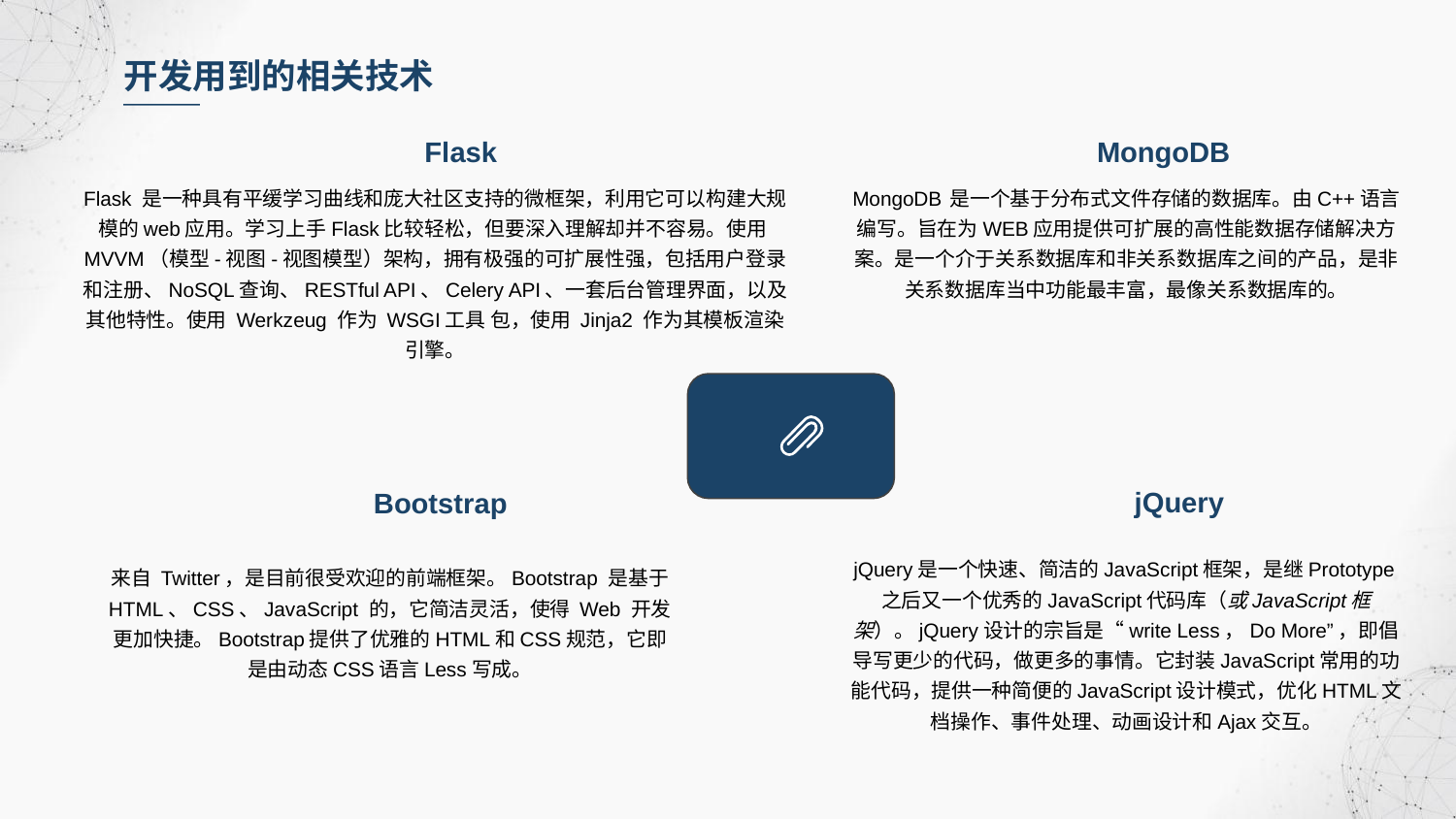

开发用到的相关技术

Flask
MongoDB
Flask 是一种具有平缓学习曲线和庞大社区支持的微框架，利用它可以构建大规模的web应用。学习上手Flask比较轻松，但要深入理解却并不容易。使用MVVM（模型-视图-视图模型）架构，拥有极强的可扩展性强，包括用户登录和注册、NoSQL查询、RESTful API、Celery API、一套后台管理界面，以及其他特性。使用 Werkzeug 作为 WSGI工具 包，使用 Jinja2 作为其模板渲染引擎。
MongoDB 是一个基于分布式文件存储的数据库。由C++语言编写。旨在为WEB应用提供可扩展的高性能数据存储解决方案。是一个介于关系数据库和非关系数据库之间的产品，是非关系数据库当中功能最丰富，最像关系数据库的。

jQuery
Bootstrap
jQuery是一个快速、简洁的JavaScript框架，是继Prototype之后又一个优秀的JavaScript代码库（或JavaScript框架）。jQuery设计的宗旨是“write Less，Do More”，即倡导写更少的代码，做更多的事情。它封装JavaScript常用的功能代码，提供一种简便的JavaScript设计模式，优化HTML文档操作、事件处理、动画设计和Ajax交互。
来自 Twitter，是目前很受欢迎的前端框架。Bootstrap 是基于 HTML、CSS、JavaScript 的，它简洁灵活，使得 Web 开发更加快捷。Bootstrap提供了优雅的HTML和CSS规范，它即是由动态CSS语言Less写成。